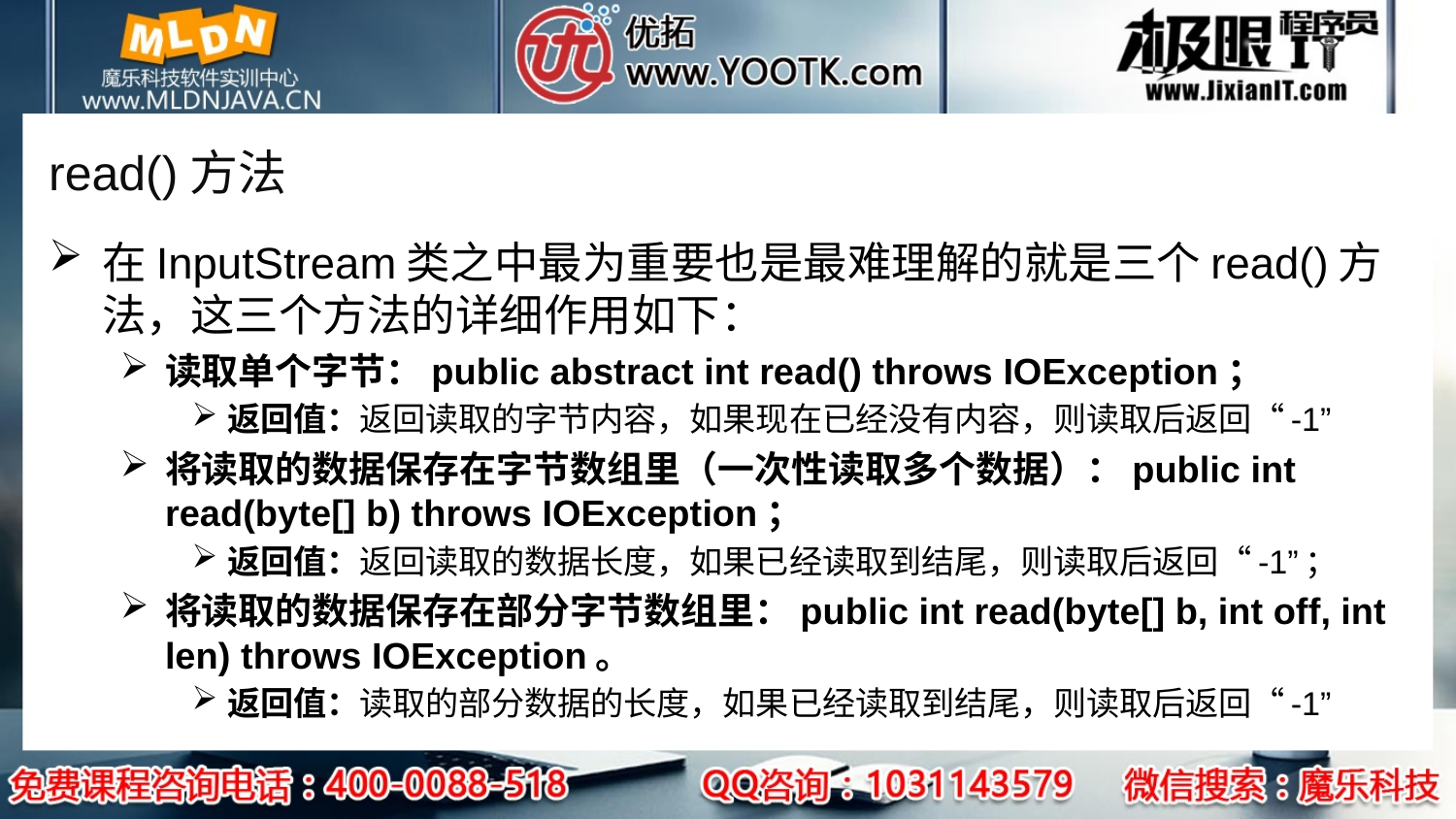

# read()方法
在InputStream类之中最为重要也是最难理解的就是三个read()方法，这三个方法的详细作用如下：
读取单个字节：public abstract int read() throws IOException；
返回值：返回读取的字节内容，如果现在已经没有内容，则读取后返回“-1”
将读取的数据保存在字节数组里（一次性读取多个数据）：public int read(byte[] b) throws IOException；
返回值：返回读取的数据长度，如果已经读取到结尾，则读取后返回“-1”；
将读取的数据保存在部分字节数组里：public int read(byte[] b, int off, int len) throws IOException。
返回值：读取的部分数据的长度，如果已经读取到结尾，则读取后返回“-1”